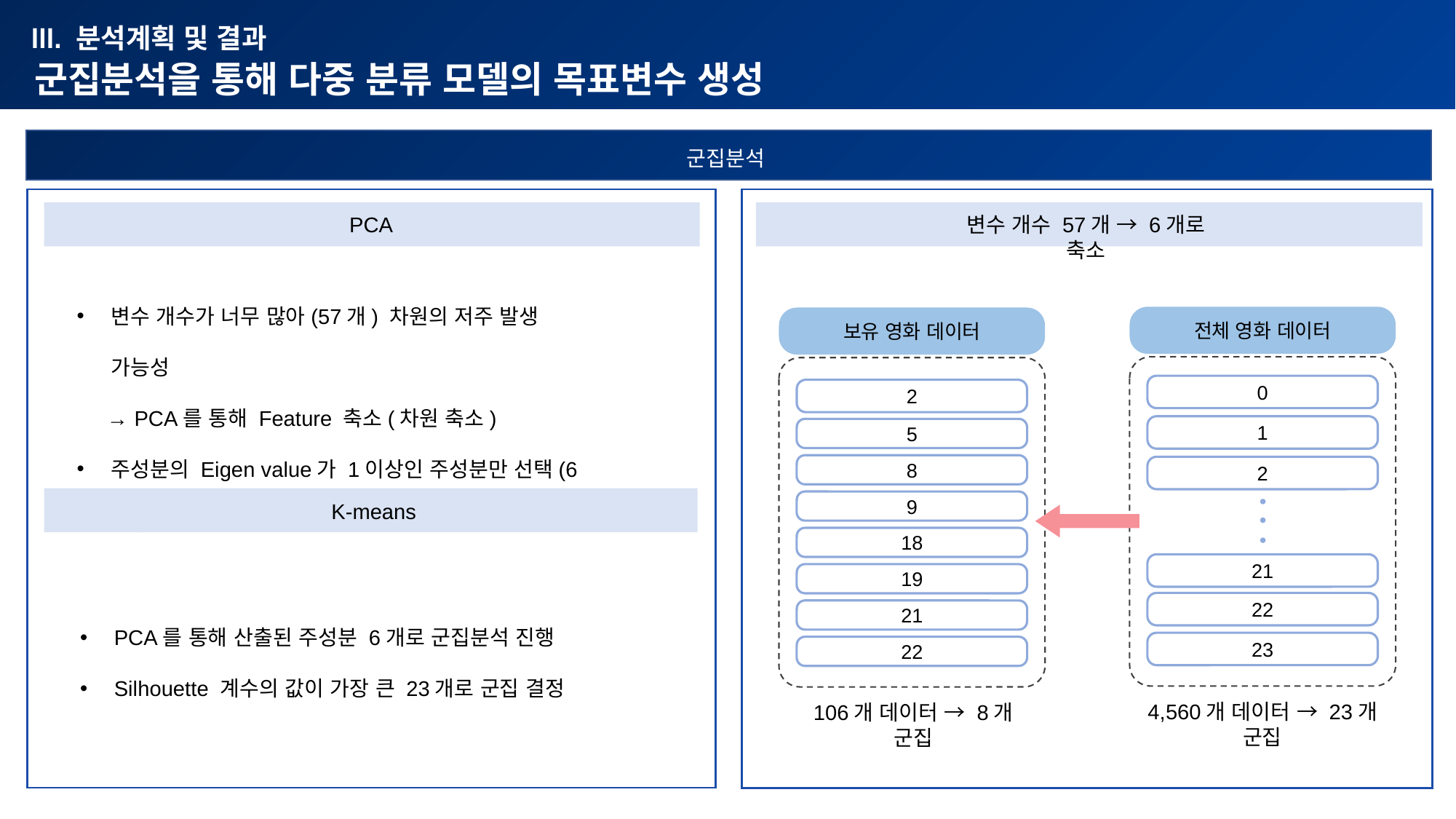

# Ⅲ. 분석계획 및 결과
lll. 분석계획 및 결과
군집분석을 통해 다중 분류 모델의 목표변수 생성
분석 결과

EDA
군집분석

PCA
변수 개수 57개 → 6개로 축소
변수 개수가 너무 많아(57개) 차원의 저주 발생 가능성
     → PCA를 통해 Feature 축소(차원 축소)
주성분의 Eigen value가 1이상인 주성분만 선택(6개)

전체 영화 데이터

0
1
2
21
22
23
보유 영화 데이터

2
5
8
9
18
19
21
22

K-means

PCA를 통해 산출된 주성분 6개로 군집분석 진행
Silhouette 계수의 값이 가장 큰 23개로 군집 결정
4,560개 데이터 → 23개 군집
106개 데이터 → 8개 군집